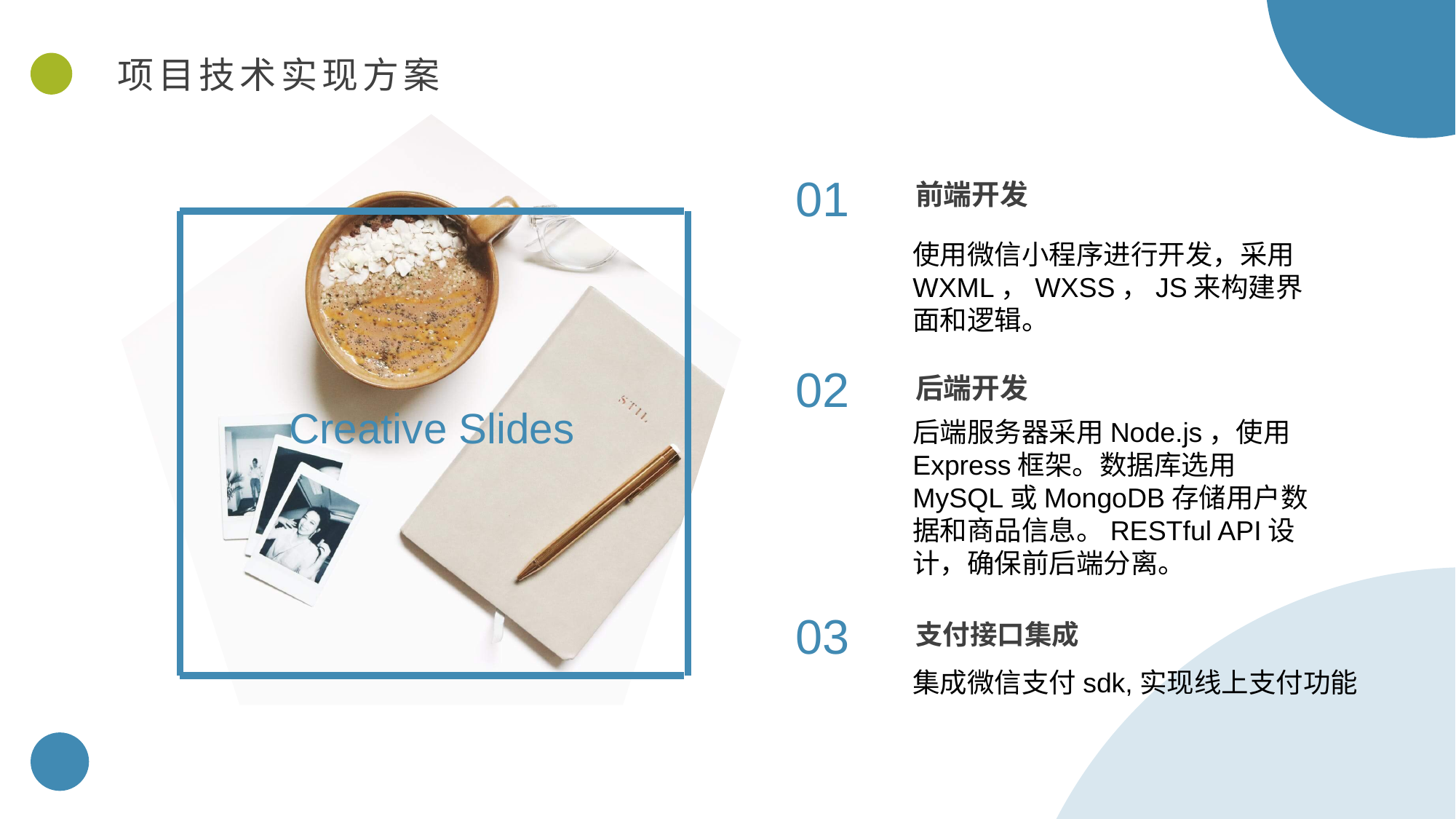

项目技术实现方案

01
前端开发
使用微信小程序进行开发，采用WXML，WXSS，JS来构建界面和逻辑。
02
后端开发
Creative Slides
后端服务器采用Node.js，使用Express框架。数据库选用MySQL或MongoDB存储用户数据和商品信息。RESTful API设计，确保前后端分离。

03
支付接口集成
集成微信支付sdk,实现线上支付功能